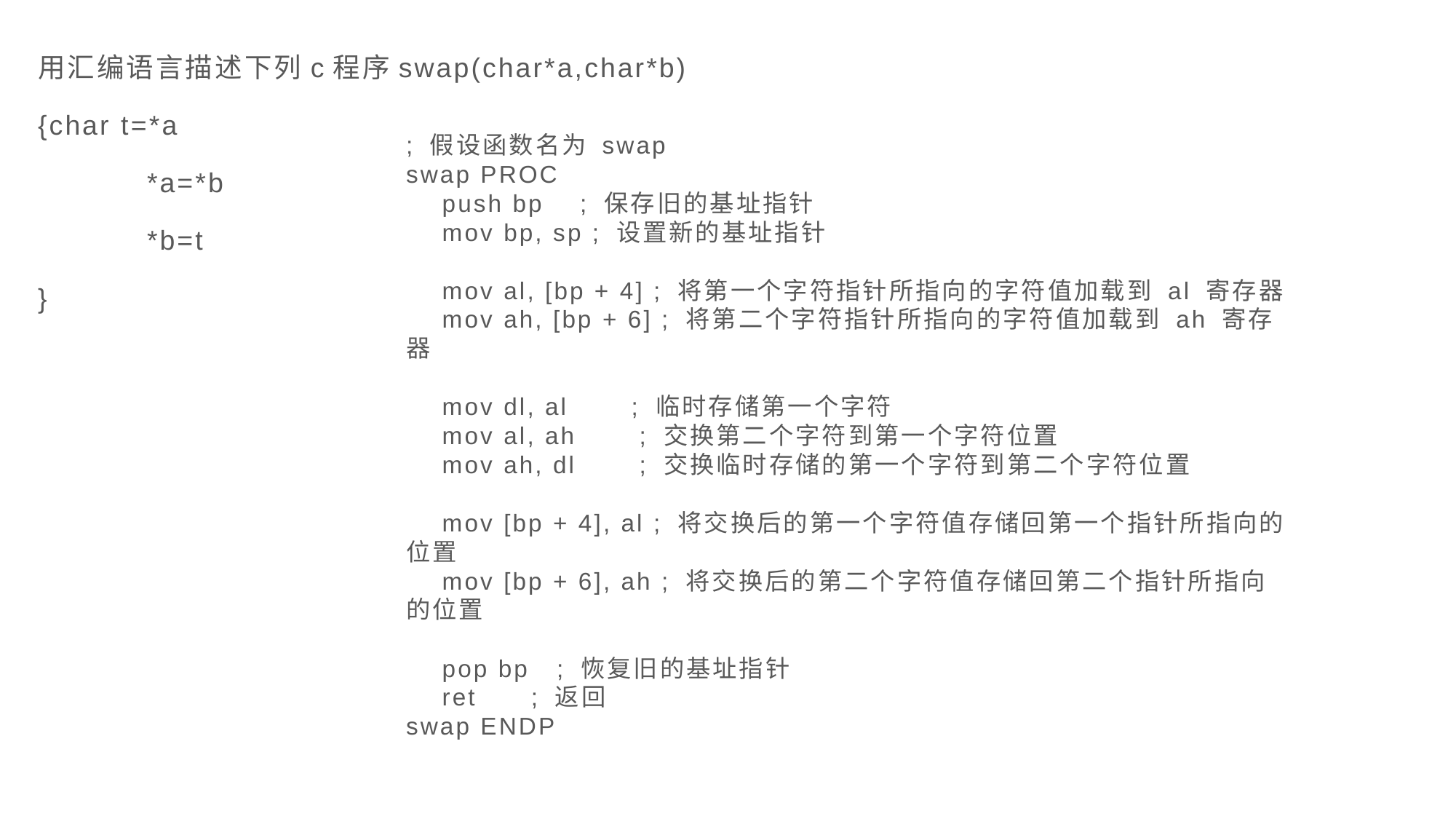

用汇编语言描述下列c程序swap(char*a,char*b)
{char t=*a
	*a=*b
	*b=t
}
#
; 假设函数名为 swap
swap PROC
    push bp    ; 保存旧的基址指针
    mov bp, sp ; 设置新的基址指针

    mov al, [bp + 4] ; 将第一个字符指针所指向的字符值加载到 al 寄存器
    mov ah, [bp + 6] ; 将第二个字符指针所指向的字符值加载到 ah 寄存器

    mov dl, al       ; 临时存储第一个字符
    mov al, ah       ; 交换第二个字符到第一个字符位置
    mov ah, dl       ; 交换临时存储的第一个字符到第二个字符位置

    mov [bp + 4], al ; 将交换后的第一个字符值存储回第一个指针所指向的位置
    mov [bp + 6], ah ; 将交换后的第二个字符值存储回第二个指针所指向的位置

    pop bp   ; 恢复旧的基址指针
    ret      ; 返回
swap ENDP